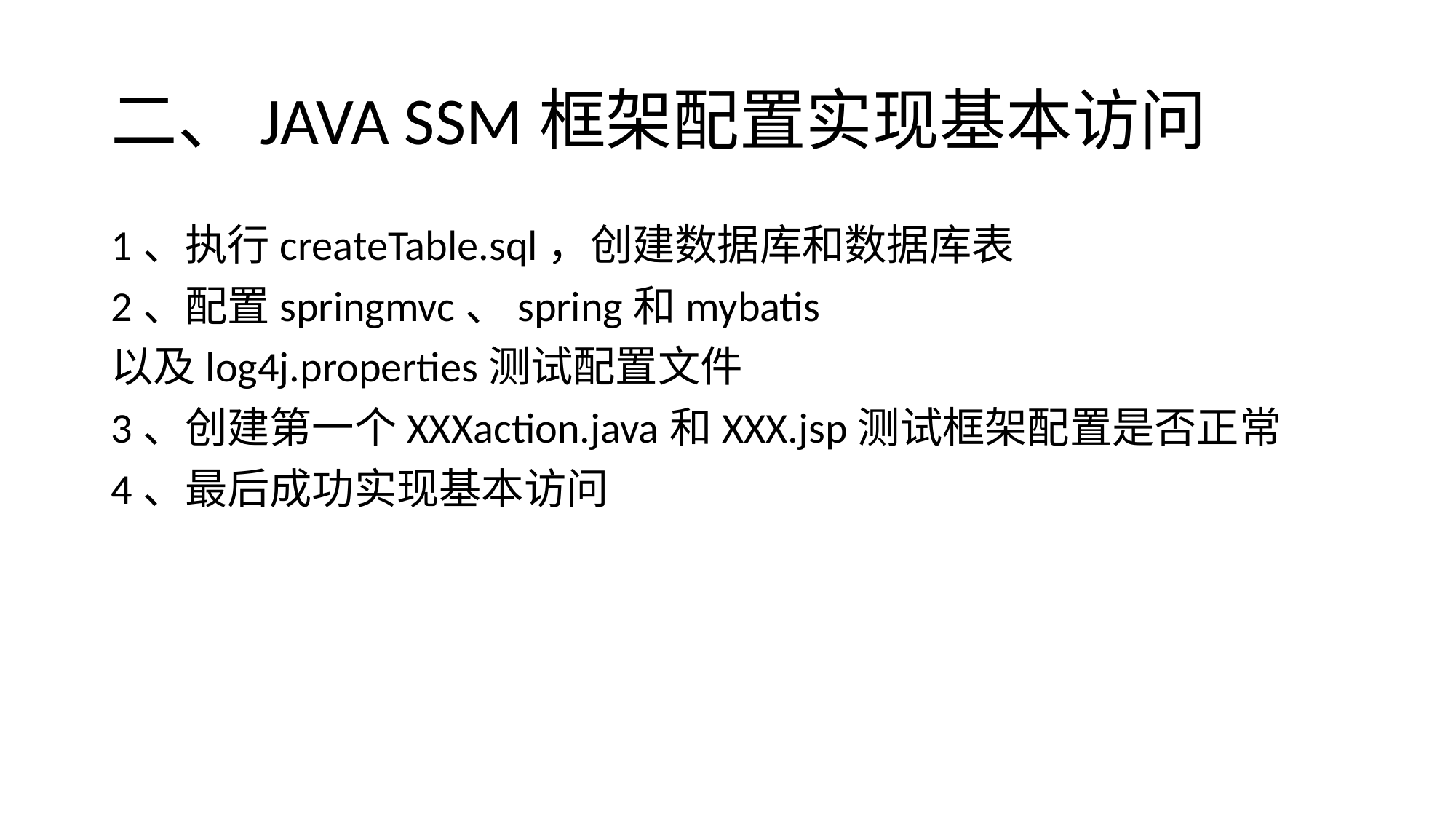

# 二、JAVA SSM框架配置实现基本访问
1、执行createTable.sql，创建数据库和数据库表
2、配置springmvc、spring和mybatis
以及log4j.properties测试配置文件
3、创建第一个XXXaction.java和XXX.jsp测试框架配置是否正常
4、最后成功实现基本访问